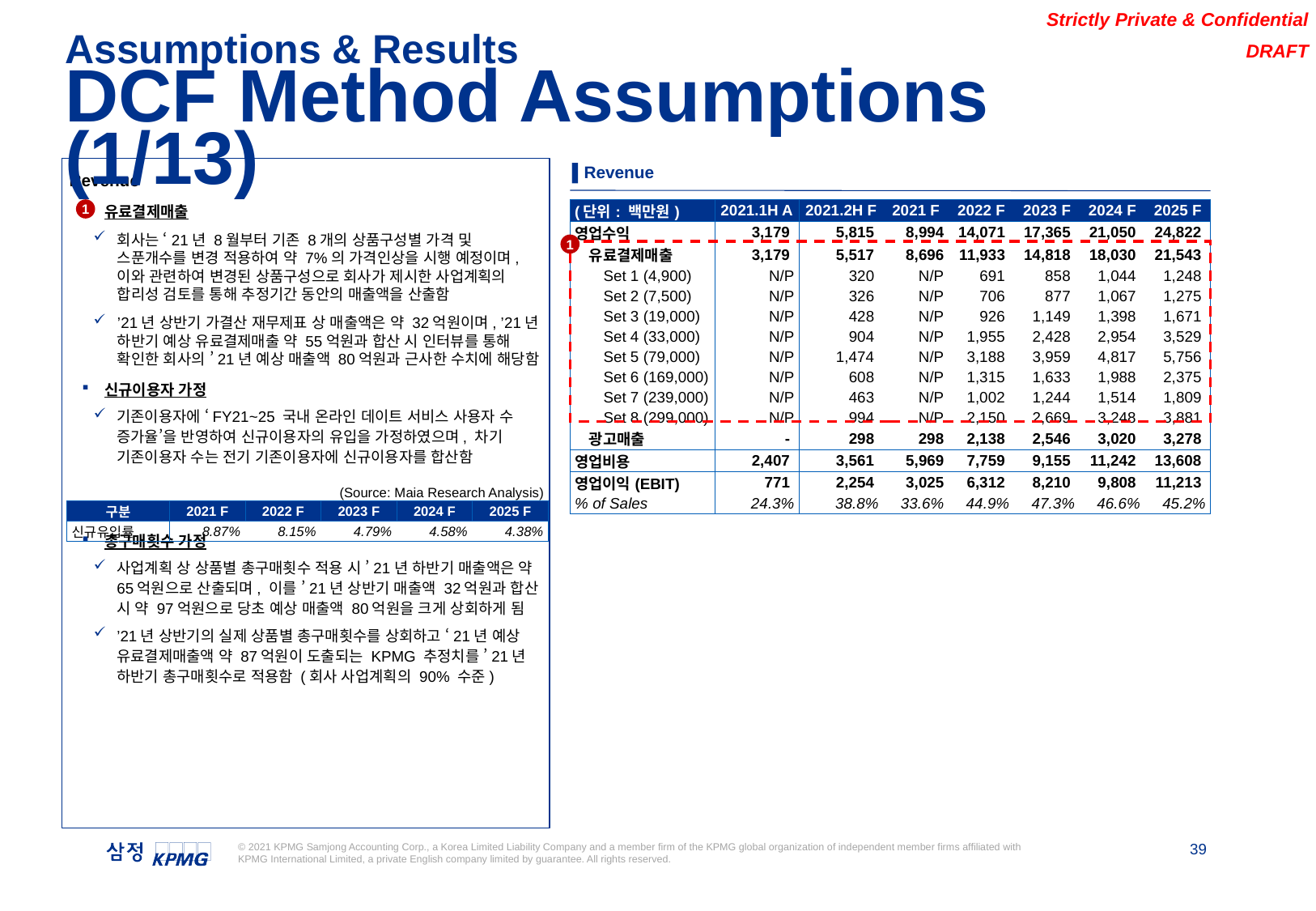

Assumptions & Results
DCF Method Assumptions (1/13)
▌Revenue

Revenue
유료결제매출
회사는 ‘21년 8월부터 기존 8개의 상품구성별 가격 및 스푼개수를 변경 적용하여 약 7%의 가격인상을 시행 예정이며, 이와 관련하여 변경된 상품구성으로 회사가 제시한 사업계획의 합리성 검토를 통해 추정기간 동안의 매출액을 산출함
’21년 상반기 가결산 재무제표 상 매출액은 약 32억원이며, ’21년 하반기 예상 유료결제매출 약 55억원과 합산 시 인터뷰를 통해 확인한 회사의 ’21년 예상 매출액 80억원과 근사한 수치에 해당함
신규이용자 가정
기존이용자에 ‘FY21~25 국내 온라인 데이트 서비스 사용자 수 증가율’을 반영하여 신규이용자의 유입을 가정하였으며, 차기 기존이용자 수는 전기 기존이용자에 신규이용자를 합산함

총구매횟수 가정
사업계획 상 상품별 총구매횟수 적용 시 ’21년 하반기 매출액은 약 65억원으로 산출되며, 이를 ’21년 상반기 매출액 32억원과 합산 시 약 97억원으로 당초 예상 매출액 80억원을 크게 상회하게 됨
’21년 상반기의 실제 상품별 총구매횟수를 상회하고 ‘21년 예상 유료결제매출액 약 87억원이 도출되는 KPMG 추정치를 ’21년 하반기 총구매횟수로 적용함 (회사 사업계획의 90% 수준)

1
| (단위: 백만원) | 2021.1H A | 2021.2H F | 2021 F | 2022 F | 2023 F | 2024 F | 2025 F |
| --- | --- | --- | --- | --- | --- | --- | --- |
| 영업수익 | 3,179 | 5,815 | 8,994 | 14,071 | 17,365 | 21,050 | 24,822 |
| 유료결제매출 | 3,179 | 5,517 | 8,696 | 11,933 | 14,818 | 18,030 | 21,543 |
| Set 1 (4,900) | N/P | 320 | N/P | 691 | 858 | 1,044 | 1,248 |
| Set 2 (7,500) | N/P | 326 | N/P | 706 | 877 | 1,067 | 1,275 |
| Set 3 (19,000) | N/P | 428 | N/P | 926 | 1,149 | 1,398 | 1,671 |
| Set 4 (33,000) | N/P | 904 | N/P | 1,955 | 2,428 | 2,954 | 3,529 |
| Set 5 (79,000) | N/P | 1,474 | N/P | 3,188 | 3,959 | 4,817 | 5,756 |
| Set 6 (169,000) | N/P | 608 | N/P | 1,315 | 1,633 | 1,988 | 2,375 |
| Set 7 (239,000) | N/P | 463 | N/P | 1,002 | 1,244 | 1,514 | 1,809 |
| Set 8 (299,000) | N/P | 994 | N/P | 2,150 | 2,669 | 3,248 | 3,881 |
| 광고매출 | - | 298 | 298 | 2,138 | 2,546 | 3,020 | 3,278 |
| 영업비용 | 2,407 | 3,561 | 5,969 | 7,759 | 9,155 | 11,242 | 13,608 |
| 영업이익(EBIT) | 771 | 2,254 | 3,025 | 6,312 | 8,210 | 9,808 | 11,213 |
| % of Sales | 24.3% | 38.8% | 33.6% | 44.9% | 47.3% | 46.6% | 45.2% |
1

(Source: Maia Research Analysis)
| 구분 | 2021 F | 2022 F | 2023 F | 2024 F | 2025 F |
| --- | --- | --- | --- | --- | --- |
| 신규유입률 | 8.87% | 8.15% | 4.79% | 4.58% | 4.38% |